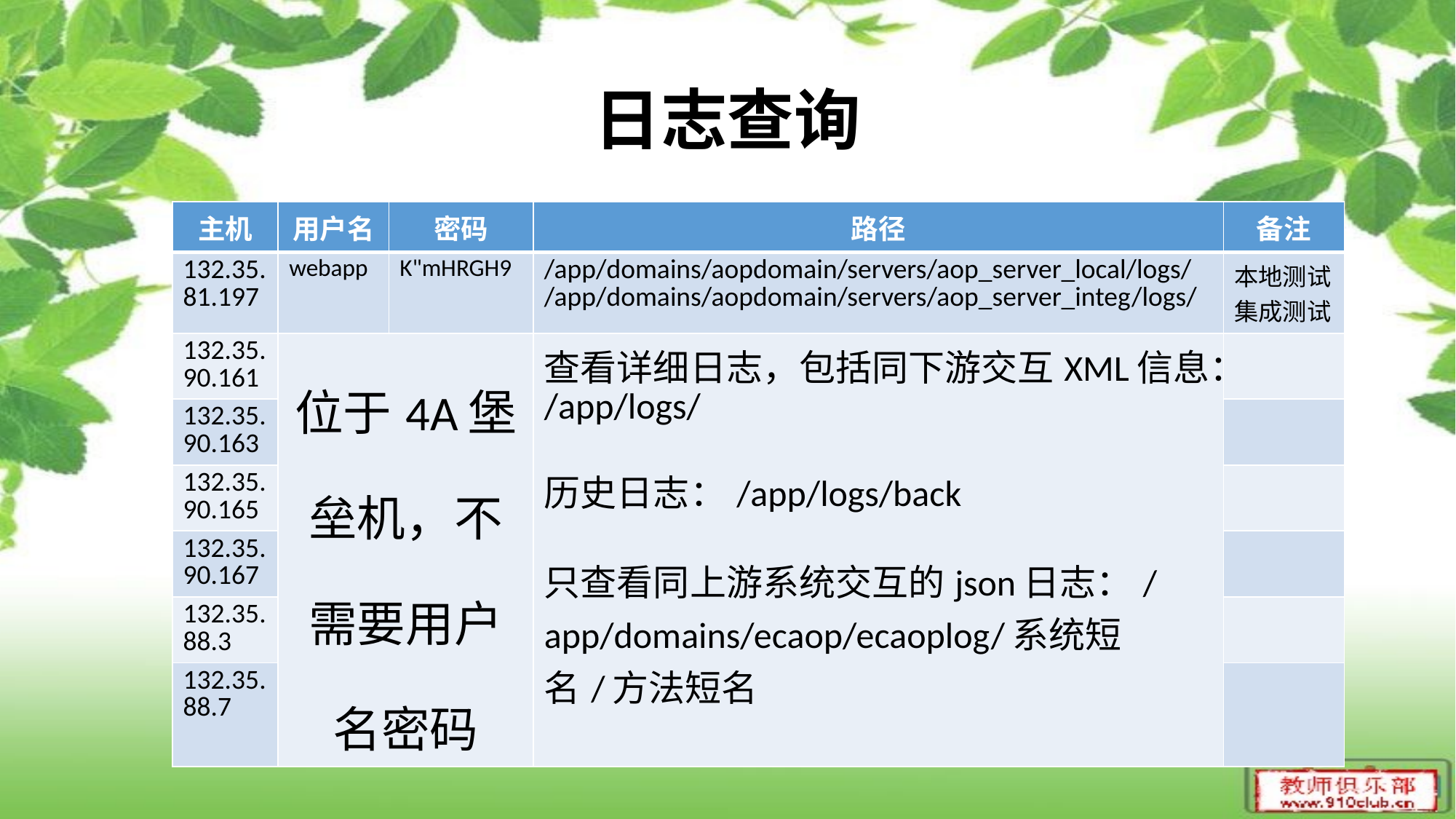

# 日志查询
| 主机 | 用户名 | 密码 | 路径 | 备注 |
| --- | --- | --- | --- | --- |
| 132.35.81.197 | webapp | K"mHRGH9 | /app/domains/aopdomain/servers/aop\_server\_local/logs/ /app/domains/aopdomain/servers/aop\_server\_integ/logs/ | 本地测试 集成测试 |
| 132.35.90.161 | 位于4A堡垒机，不需要用户名密码 |  | 查看详细日志，包括同下游交互XML信息：/app/logs/ 历史日志：/app/logs/back 只查看同上游系统交互的json日志：/app/domains/ecaop/ecaoplog/系统短名/方法短名 |  |
| 132.35.90.163 |  |  |  |  |
| 132.35.90.165 |  |  |  |  |
| 132.35.90.167 |  |  |  |  |
| 132.35.88.3 |  |  |  |  |
| 132.35.88.7 |  |  |  |  |